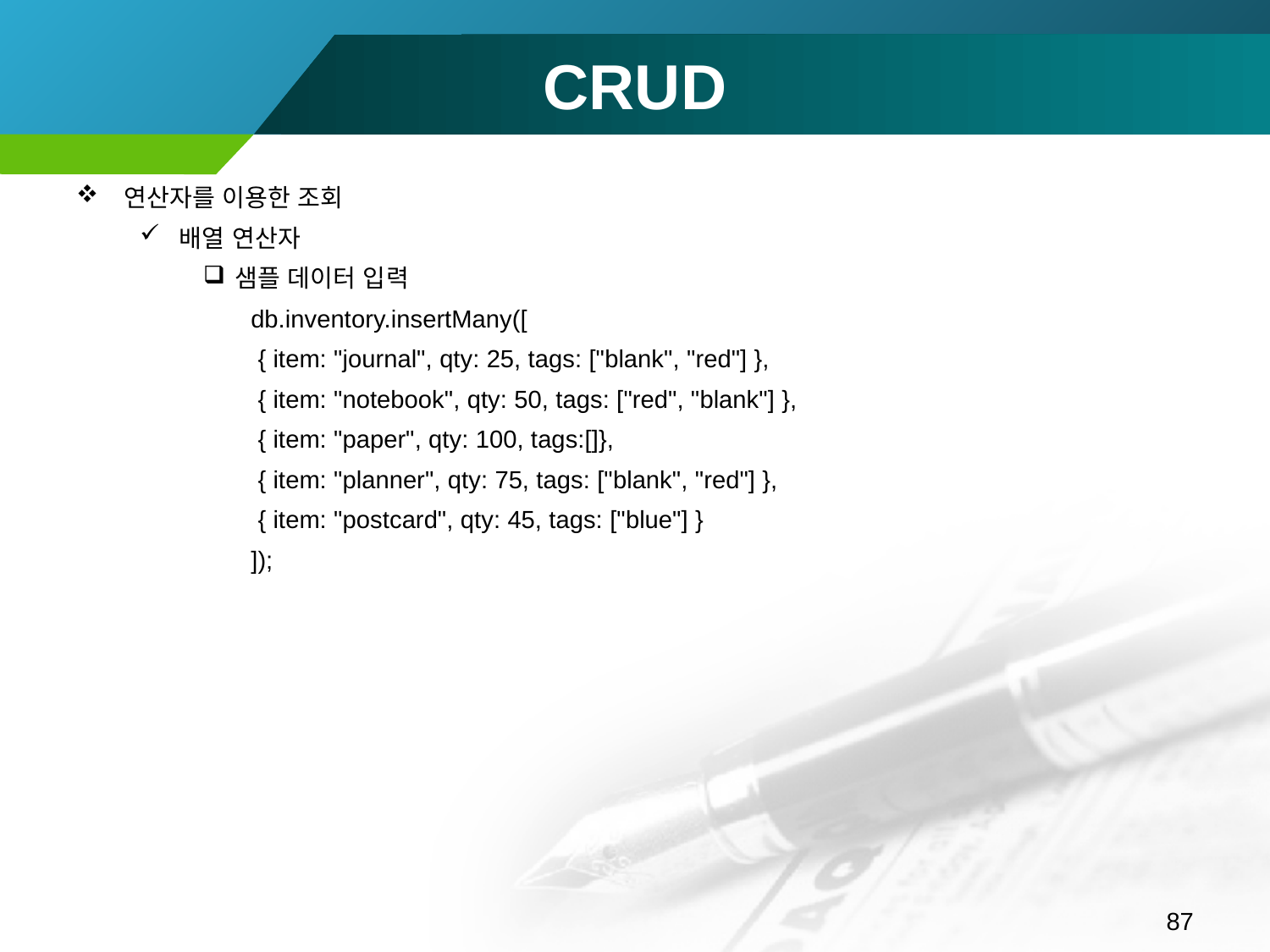

# CRUD
연산자를 이용한 조회
배열 연산자
샘플 데이터 입력
db.inventory.insertMany([
 { item: "journal", qty: 25, tags: ["blank", "red"] },
 { item: "notebook", qty: 50, tags: ["red", "blank"] },
 { item: "paper", qty: 100, tags:[]},
 { item: "planner", qty: 75, tags: ["blank", "red"] },
 { item: "postcard", qty: 45, tags: ["blue"] }
]);
87